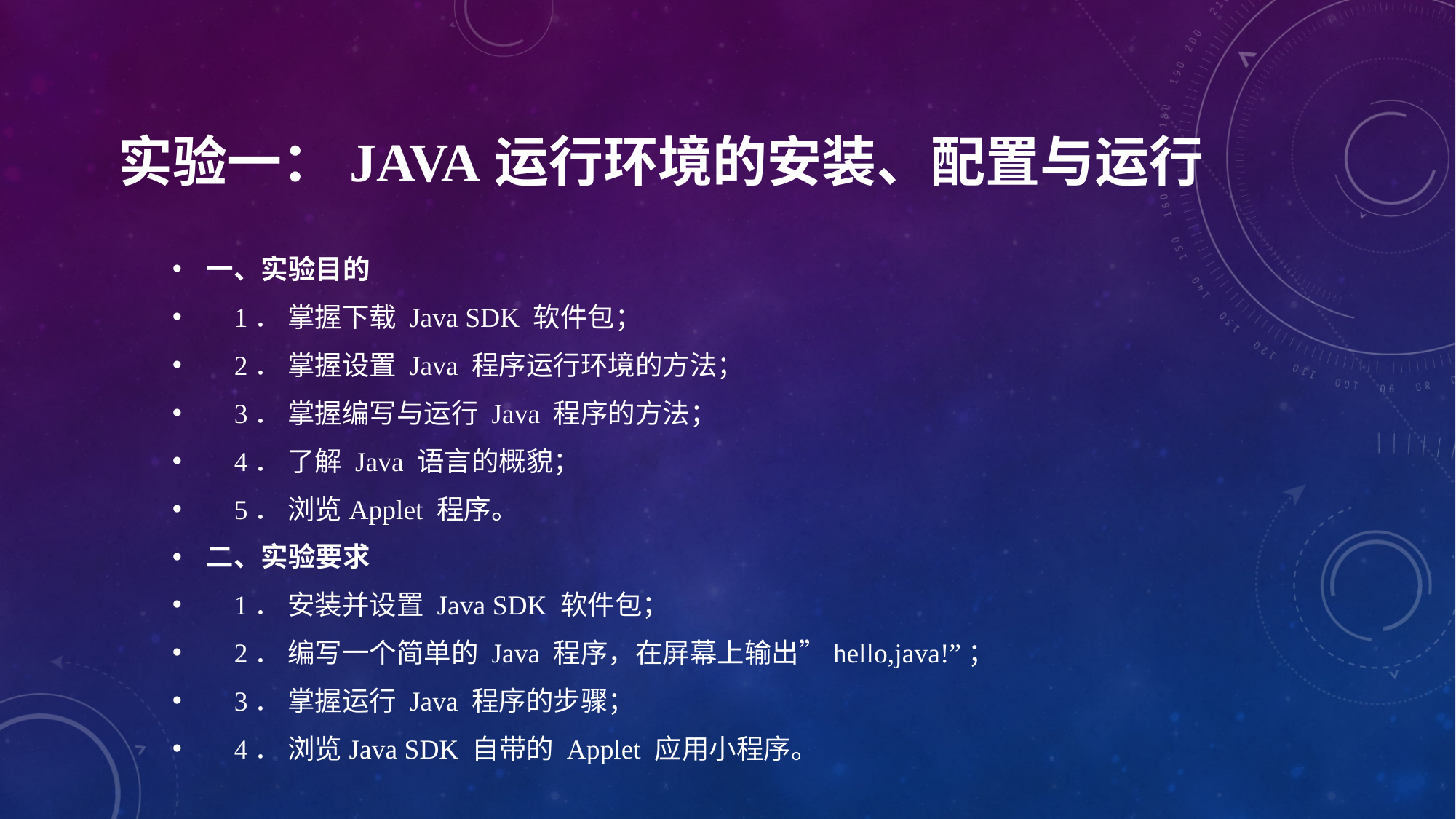

# 实验一：Java运行环境的安装、配置与运行
一、实验目的
    1． 掌握下载 Java SDK 软件包；
    2． 掌握设置 Java 程序运行环境的方法；
    3． 掌握编写与运行 Java 程序的方法；
    4． 了解 Java 语言的概貌；
    5． 浏览Applet 程序。
二、实验要求
    1． 安装并设置 Java SDK 软件包；
    2． 编写一个简单的 Java 程序，在屏幕上输出”hello,java!”；
    3． 掌握运行 Java 程序的步骤；
    4． 浏览Java SDK 自带的 Applet 应用小程序。